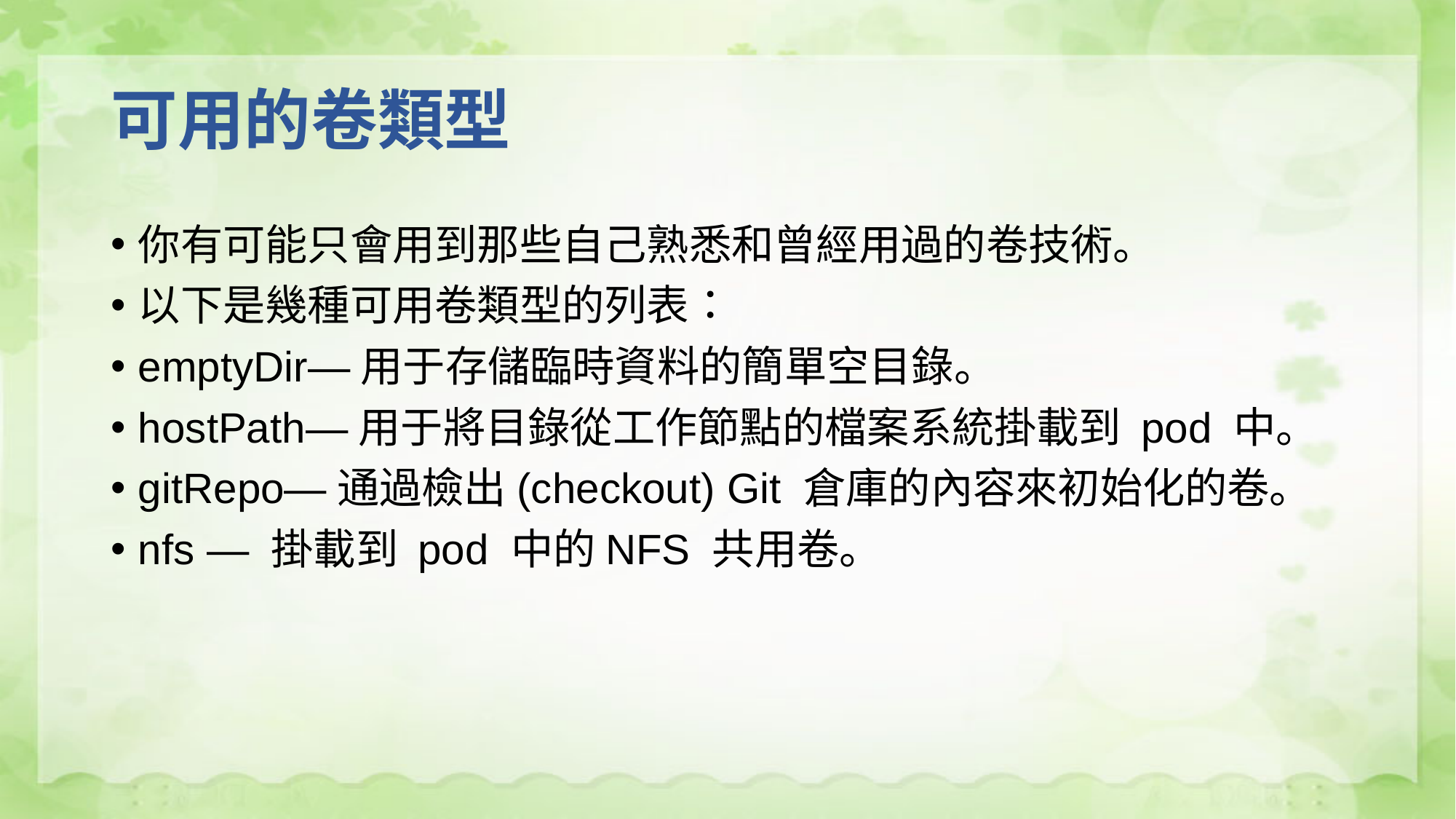

# 可用的卷類型
你有可能只會用到那些自己熟悉和曾經用過的卷技術。
以下是幾種可用卷類型的列表：
emptyDir—用于存儲臨時資料的簡單空目錄。
hostPath—用于將目錄從工作節點的檔案系統掛載到 pod 中。
gitRepo—通過檢出(checkout) Git 倉庫的內容來初始化的卷。
nfs — 掛載到 pod 中的NFS 共用卷。